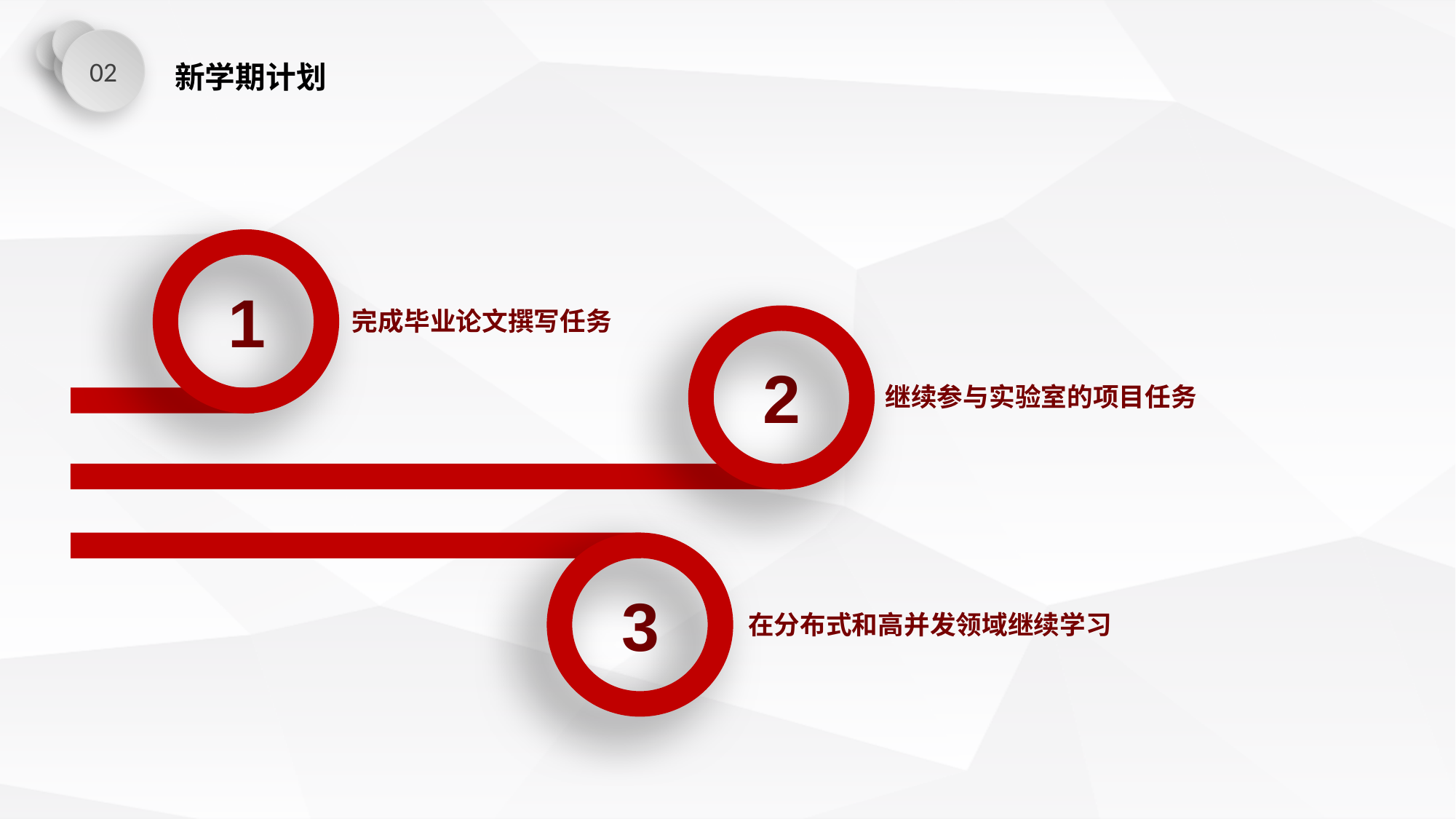

02
新学期计划

1
完成毕业论文撰写任务

2
继续参与实验室的项目任务

3
在分布式和高并发领域继续学习